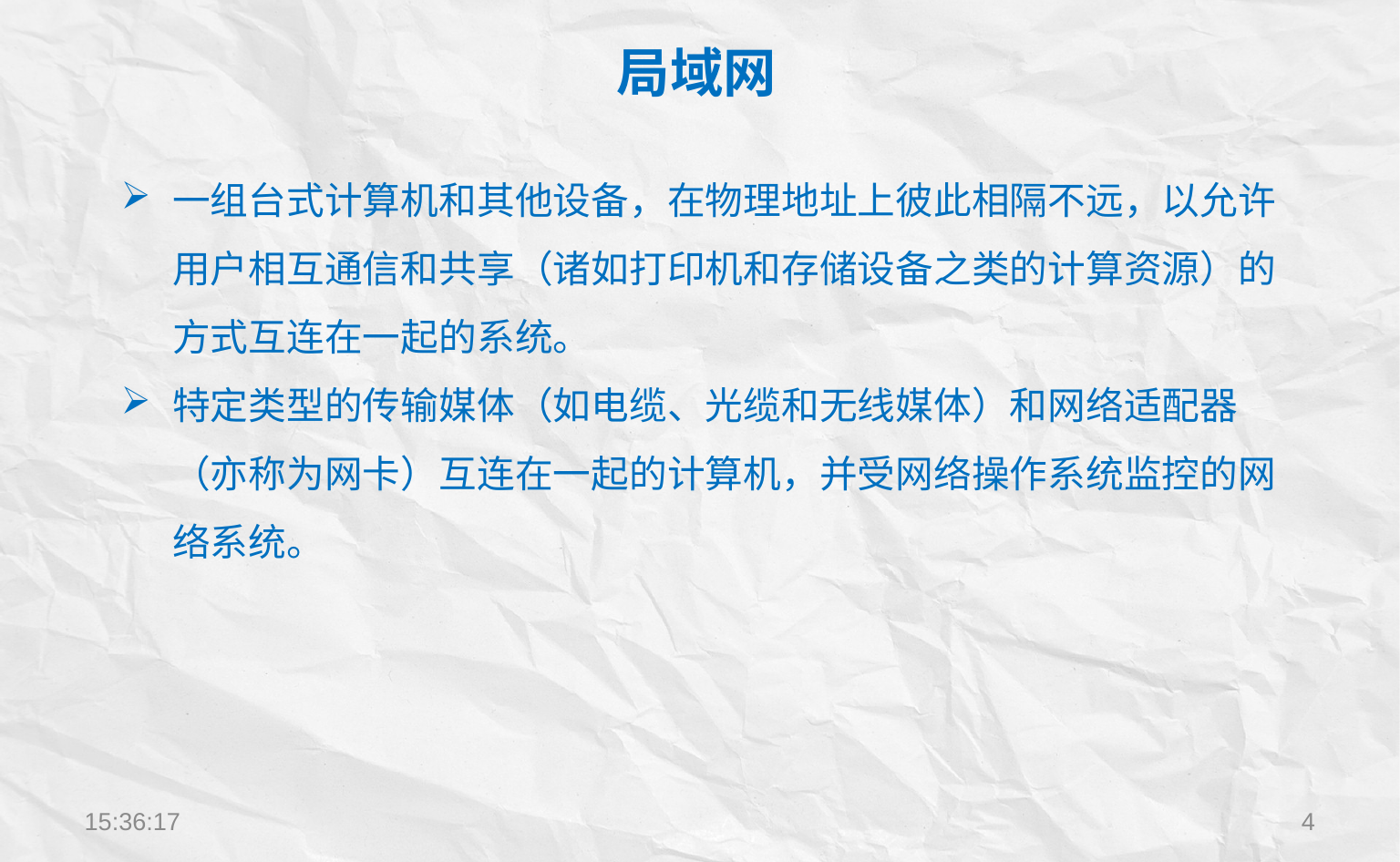

局域网
一组台式计算机和其他设备，在物理地址上彼此相隔不远，以允许用户相互通信和共享（诸如打印机和存储设备之类的计算资源）的方式互连在一起的系统。
特定类型的传输媒体（如电缆、光缆和无线媒体）和网络适配器（亦称为网卡）互连在一起的计算机，并受网络操作系统监控的网络系统。
15:36:17
 4